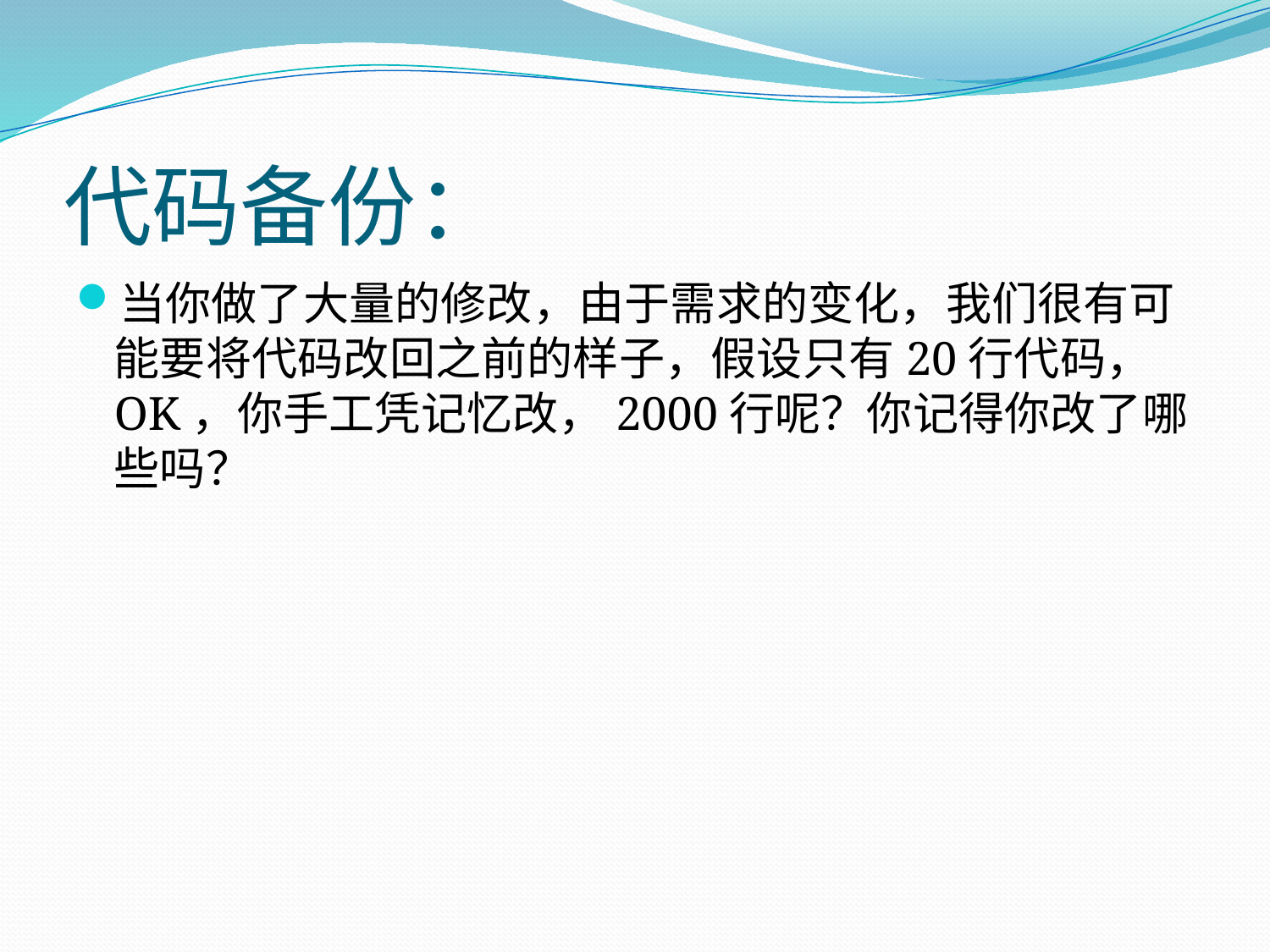

# 代码备份：
当你做了大量的修改，由于需求的变化，我们很有可能要将代码改回之前的样子，假设只有20行代码，OK，你手工凭记忆改，2000行呢？你记得你改了哪些吗？